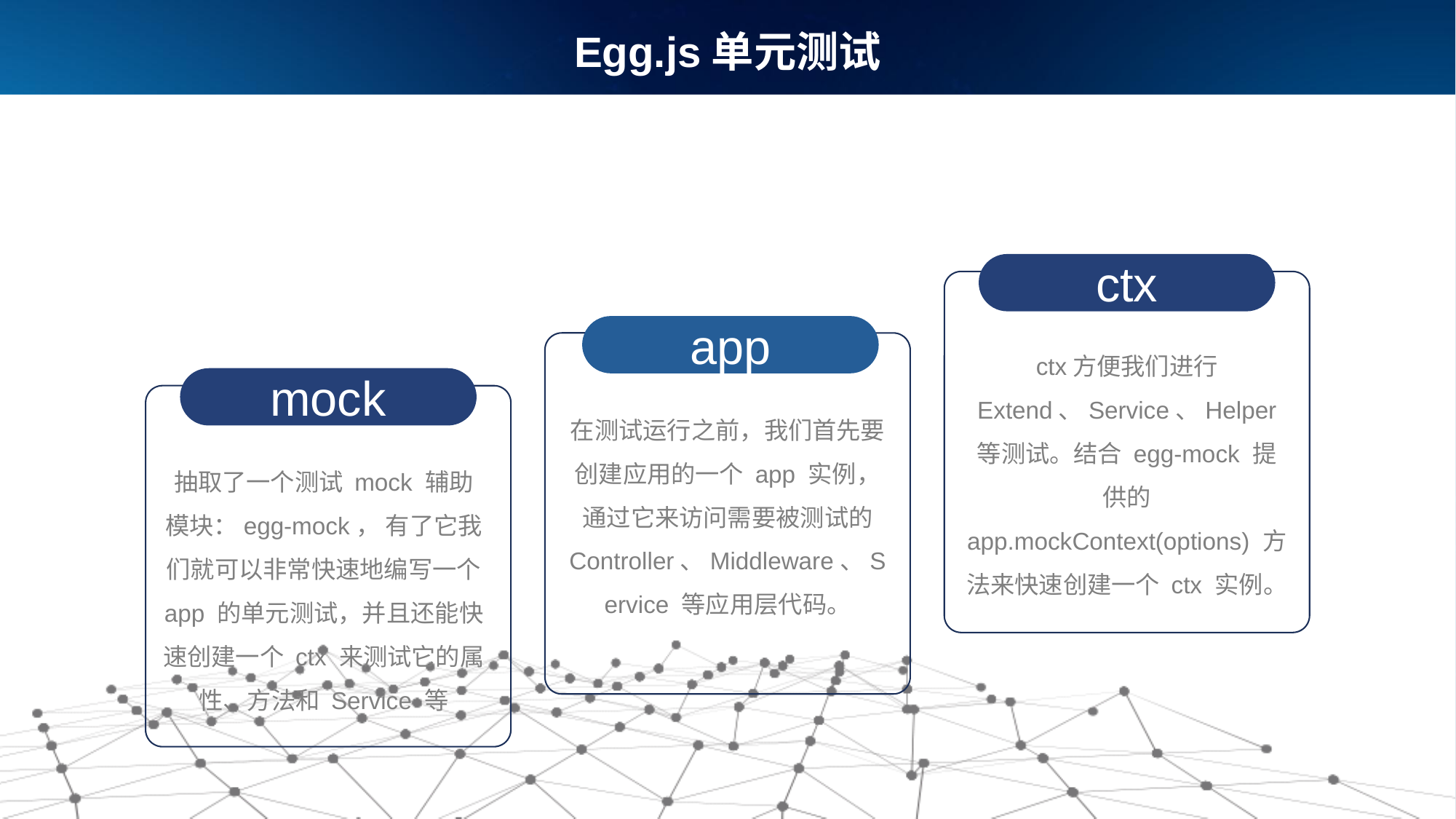

# Egg.js单元测试
ctx

app

ctx方便我们进行 Extend、Service、Helper 等测试。结合 egg-mock 提供的 app.mockContext(options) 方法来快速创建一个 ctx 实例。
mock

在测试运行之前，我们首先要创建应用的一个 app 实例， 通过它来访问需要被测试的 Controller、Middleware、Service 等应用层代码。
抽取了一个测试 mock 辅助模块：egg-mock， 有了它我们就可以非常快速地编写一个 app 的单元测试，并且还能快速创建一个 ctx 来测试它的属性、方法和 Service 等